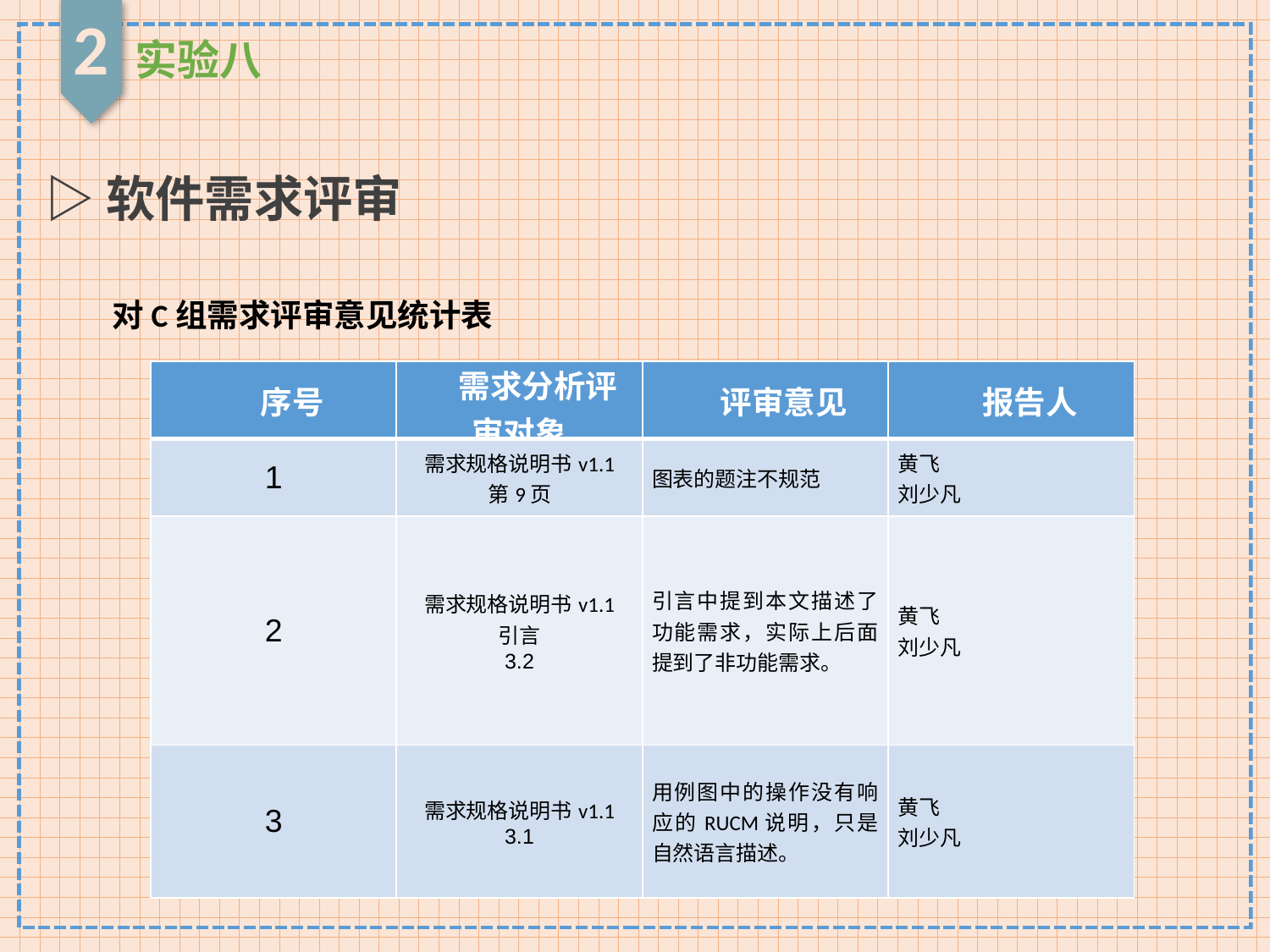

2
实验八
▷软件需求评审
对C组需求评审意见统计表

| 序号 | 需求分析评审对象 | 评审意见 | 报告人 |
| --- | --- | --- | --- |
| 1 | 需求规格说明书v1.1 第9页 | 图表的题注不规范 | 黄飞 刘少凡 |
| 2 | 需求规格说明书v1.1 引言 3.2 | 引言中提到本文描述了功能需求，实际上后面提到了非功能需求。 | 黄飞 刘少凡 |
| 3 | 需求规格说明书v1.1 3.1 | 用例图中的操作没有响应的RUCM说明，只是自然语言描述。 | 黄飞 刘少凡 |